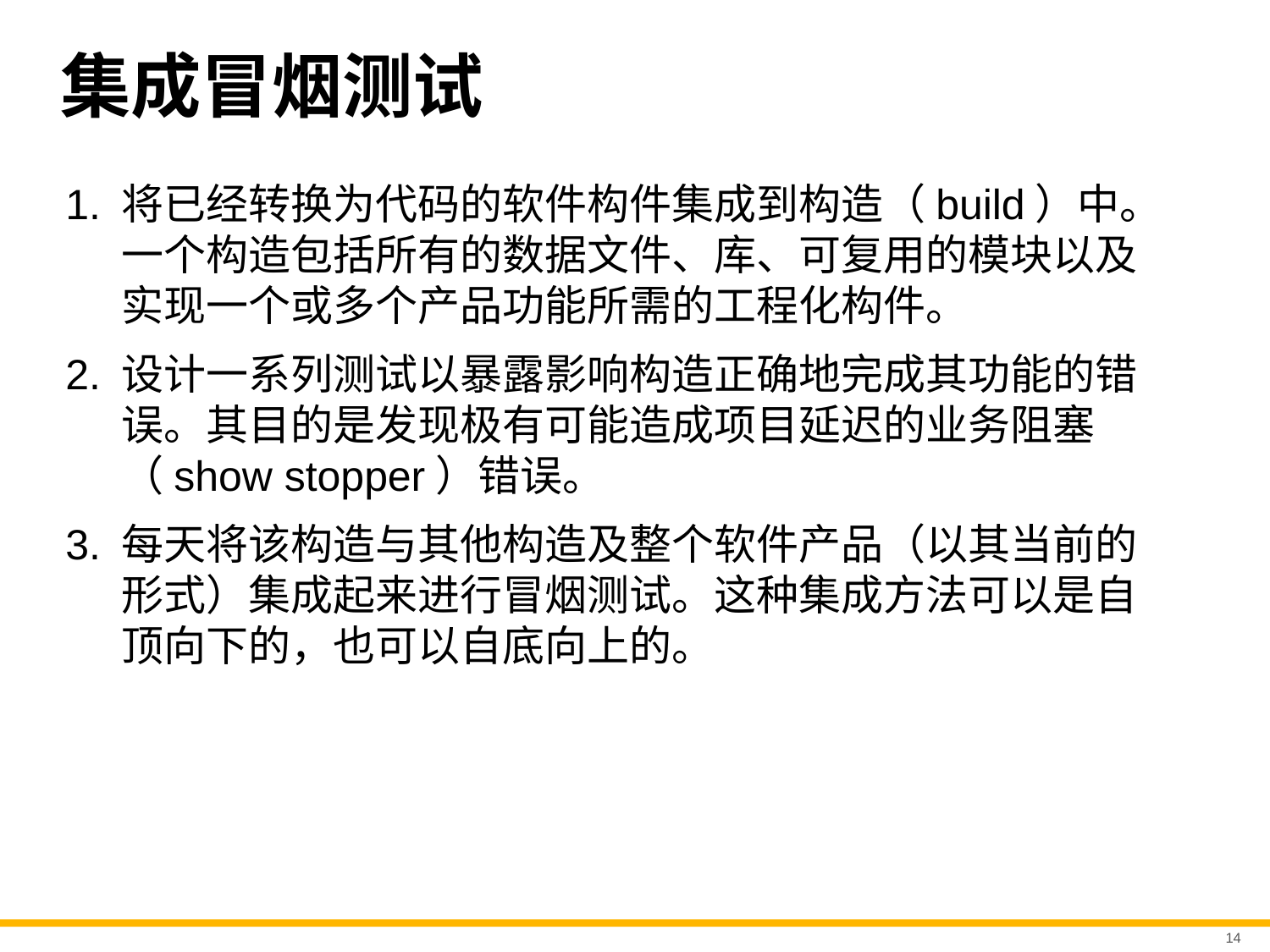

# 集成冒烟测试
将已经转换为代码的软件构件集成到构造（build）中。一个构造包括所有的数据文件、库、可复用的模块以及实现一个或多个产品功能所需的工程化构件。
设计一系列测试以暴露影响构造正确地完成其功能的错误。其目的是发现极有可能造成项目延迟的业务阻塞（show stopper）错误。
每天将该构造与其他构造及整个软件产品（以其当前的形式）集成起来进行冒烟测试。这种集成方法可以是自顶向下的，也可以自底向上的。
14